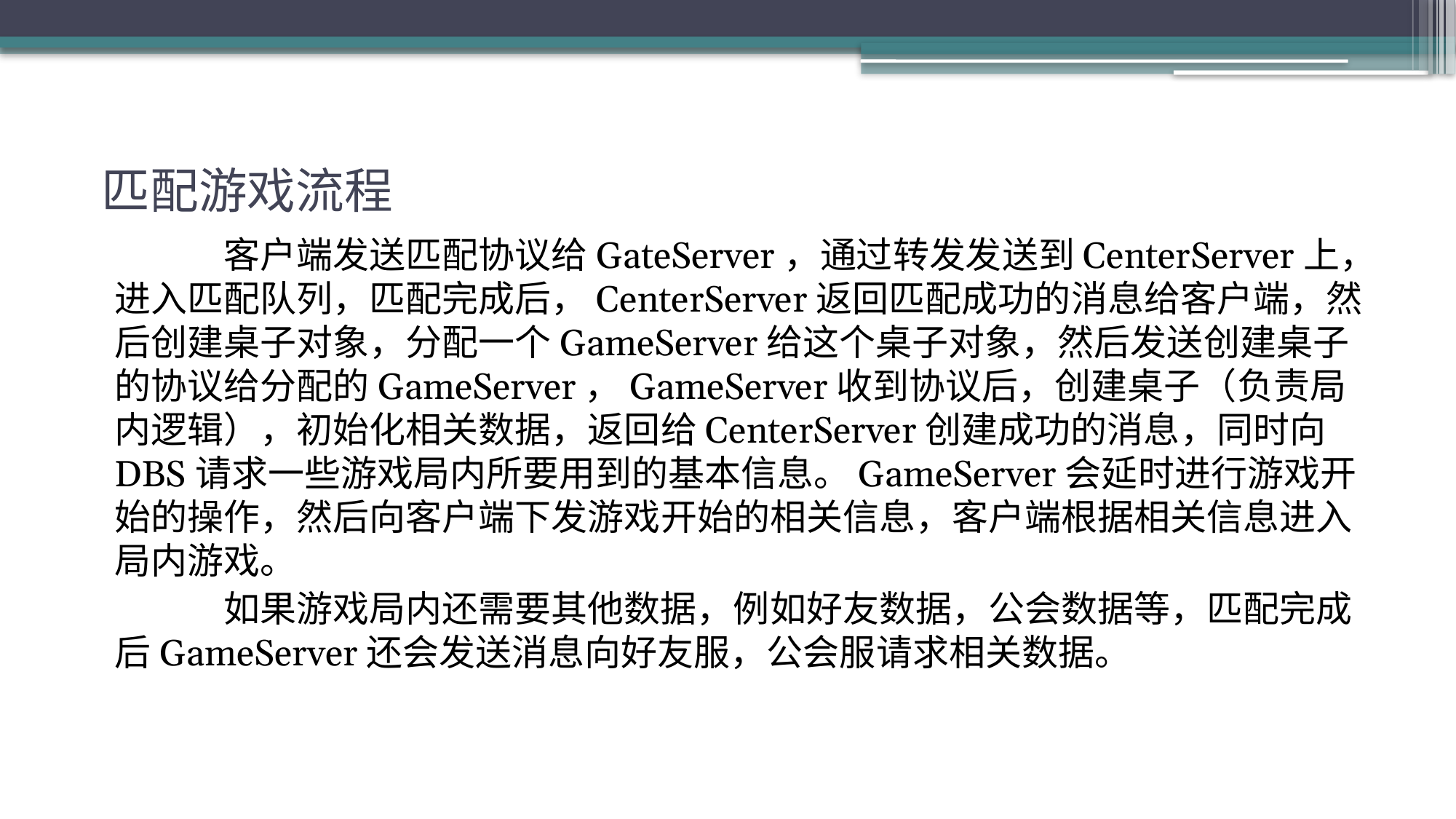

匹配游戏流程
	客户端发送匹配协议给GateServer，通过转发发送到CenterServer上，进入匹配队列，匹配完成后，CenterServer返回匹配成功的消息给客户端，然后创建桌子对象，分配一个GameServer给这个桌子对象，然后发送创建桌子的协议给分配的GameServer，GameServer收到协议后，创建桌子（负责局内逻辑），初始化相关数据，返回给CenterServer创建成功的消息，同时向DBS请求一些游戏局内所要用到的基本信息。GameServer会延时进行游戏开始的操作，然后向客户端下发游戏开始的相关信息，客户端根据相关信息进入局内游戏。
	如果游戏局内还需要其他数据，例如好友数据，公会数据等，匹配完成后GameServer还会发送消息向好友服，公会服请求相关数据。